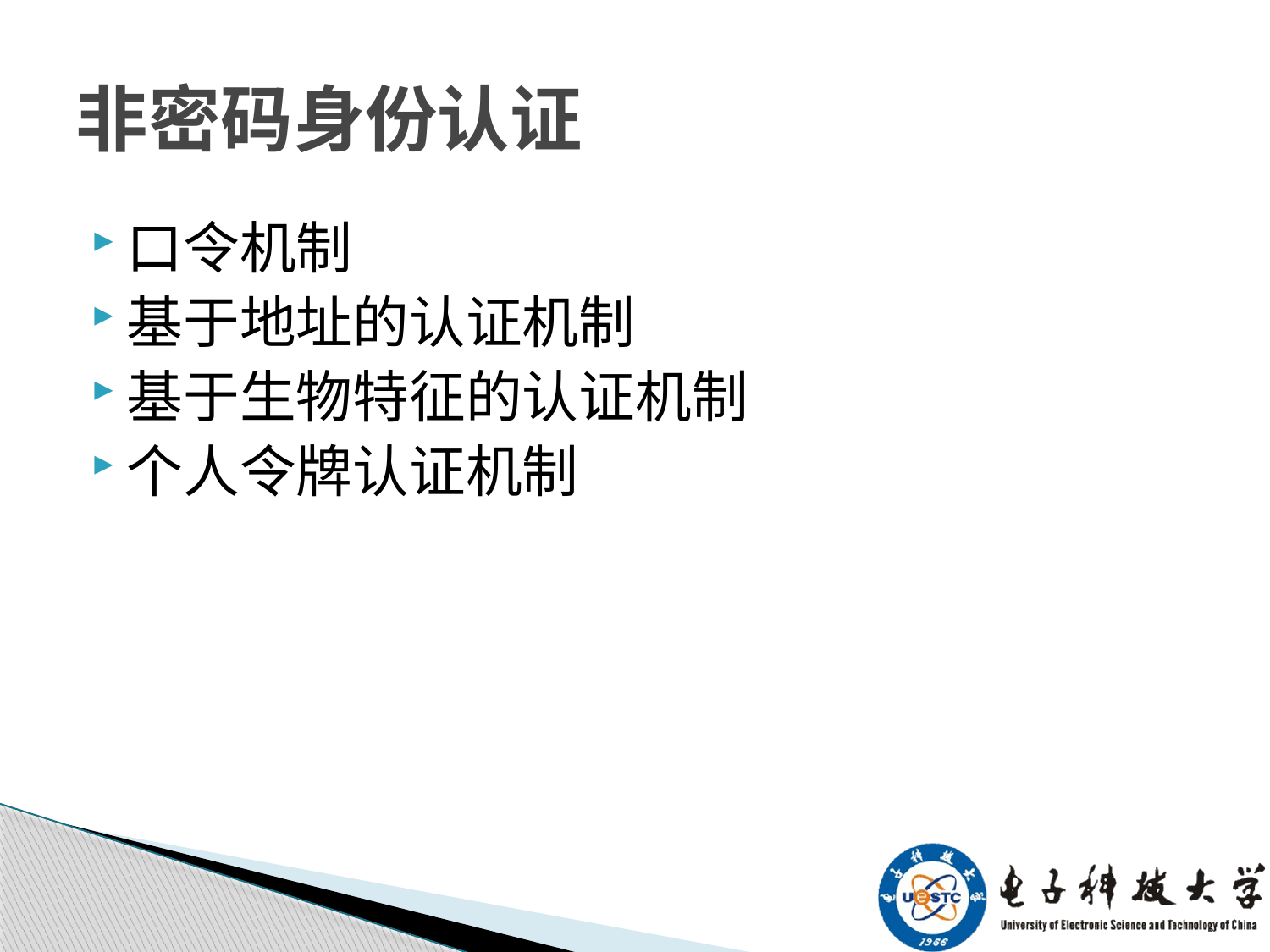

# 非密码身份认证
口令机制
基于地址的认证机制
基于生物特征的认证机制
个人令牌认证机制